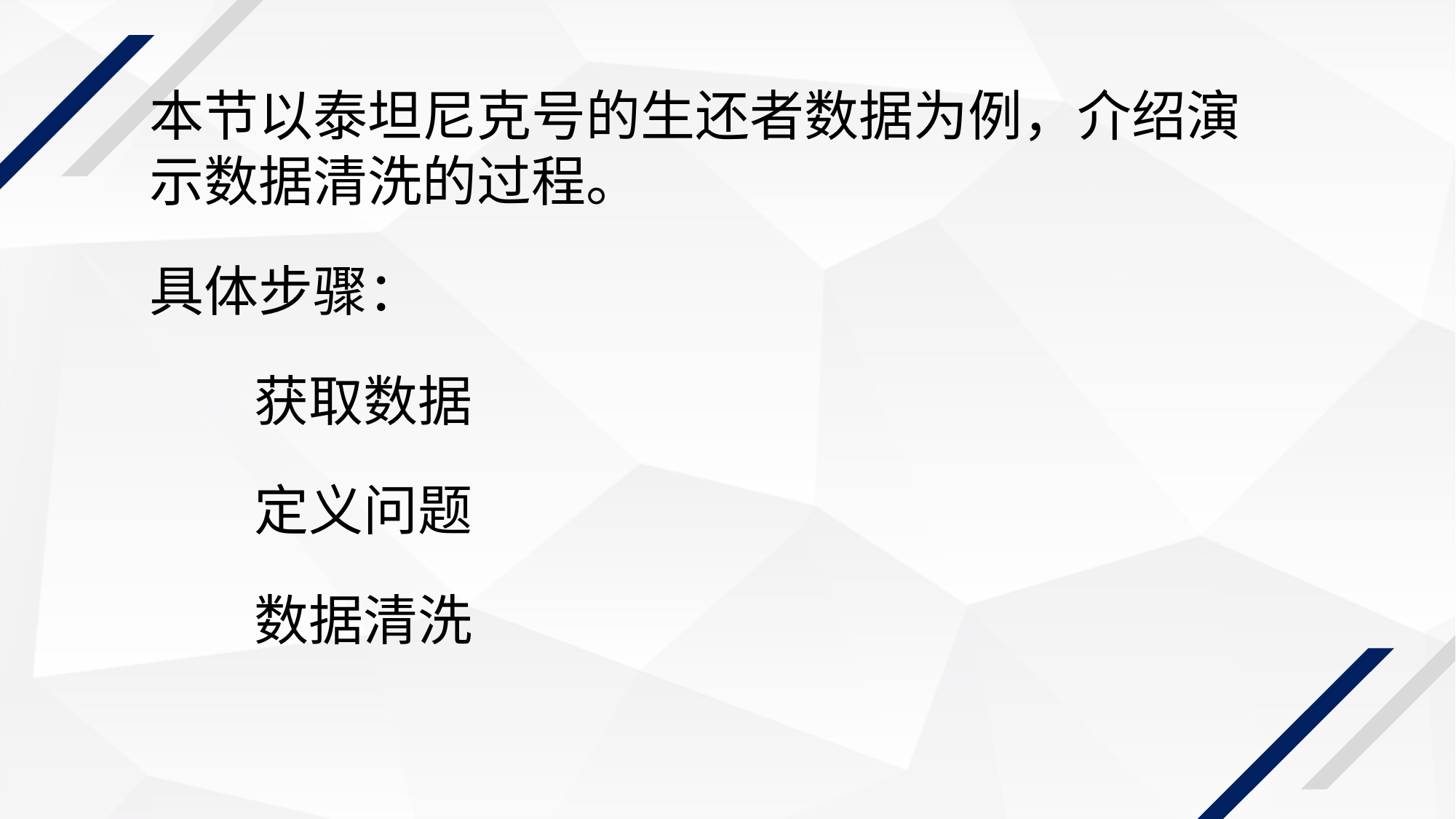

本节以泰坦尼克号的生还者数据为例，介绍演示数据清洗的过程。
具体步骤：
获取数据
定义问题
数据清洗